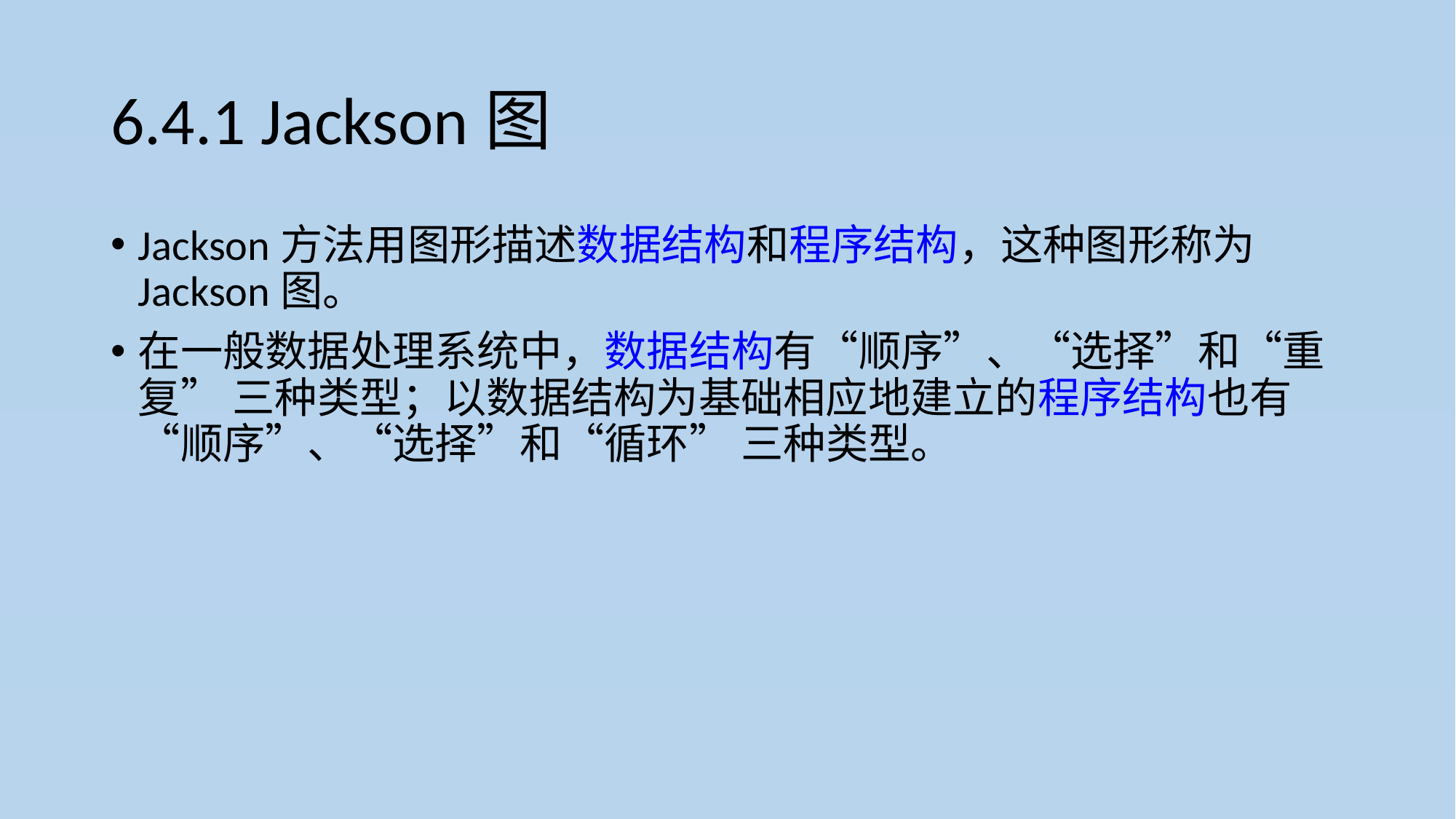

# 6.4.1 Jackson图
Jackson方法用图形描述数据结构和程序结构，这种图形称为Jackson图。
在一般数据处理系统中，数据结构有“顺序”、“选择”和“重复” 三种类型；以数据结构为基础相应地建立的程序结构也有“顺序”、“选择”和“循环” 三种类型。